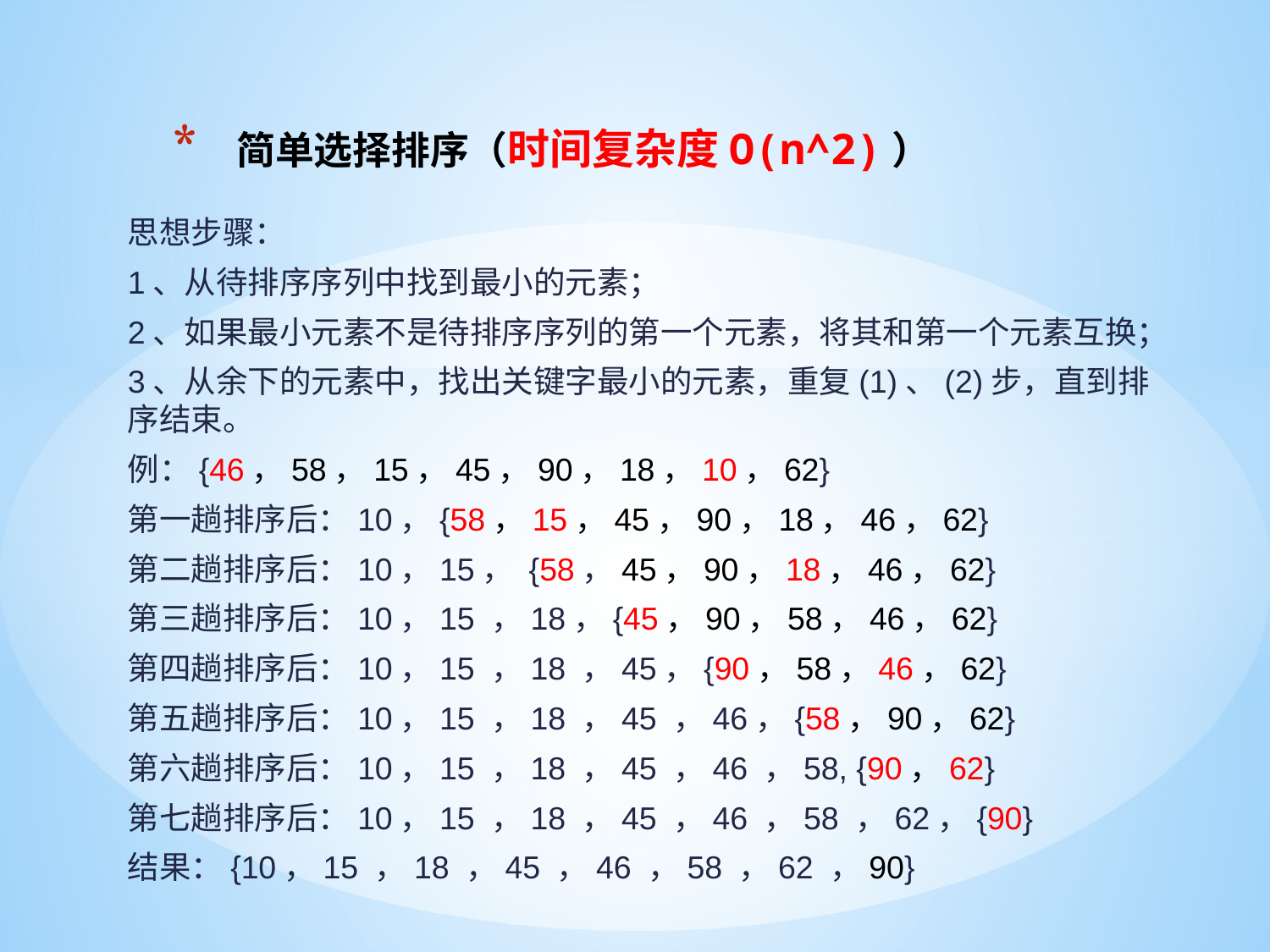

# 简单选择排序（时间复杂度O(n^2)）
思想步骤：
1、从待排序序列中找到最小的元素；
2、如果最小元素不是待排序序列的第一个元素，将其和第一个元素互换；
3、从余下的元素中，找出关键字最小的元素，重复(1)、(2)步，直到排序结束。
例：{46，58，15，45，90，18，10，62}
第一趟排序后：10，{58，15，45，90，18，46，62}
第二趟排序后：10，15， {58，45，90，18，46，62}
第三趟排序后：10，15 ，18，{45，90，58，46，62}
第四趟排序后：10，15 ，18 ，45，{90，58，46，62}
第五趟排序后：10，15 ，18 ，45 ，46，{58，90，62}
第六趟排序后：10，15 ，18 ，45 ，46 ，58, {90，62}
第七趟排序后：10，15 ，18 ，45 ，46 ，58 ，62，{90}
结果：{10，15 ，18 ，45 ，46 ，58 ，62 ，90}